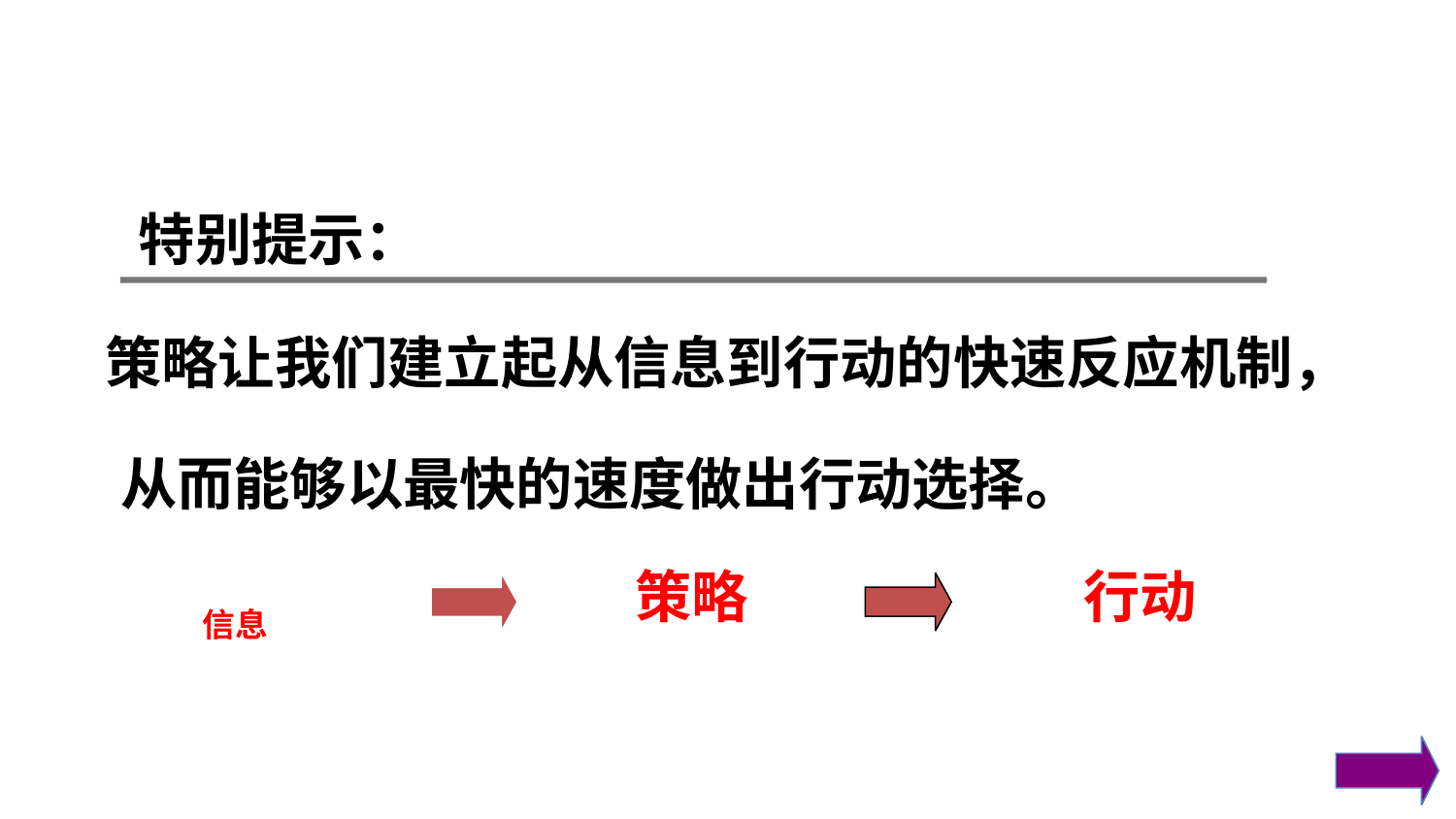

特别提示：
  策略让我们建立起从信息到行动的快速反应机制，从而能够以最快的速度做出行动选择。

信息
策略
行动